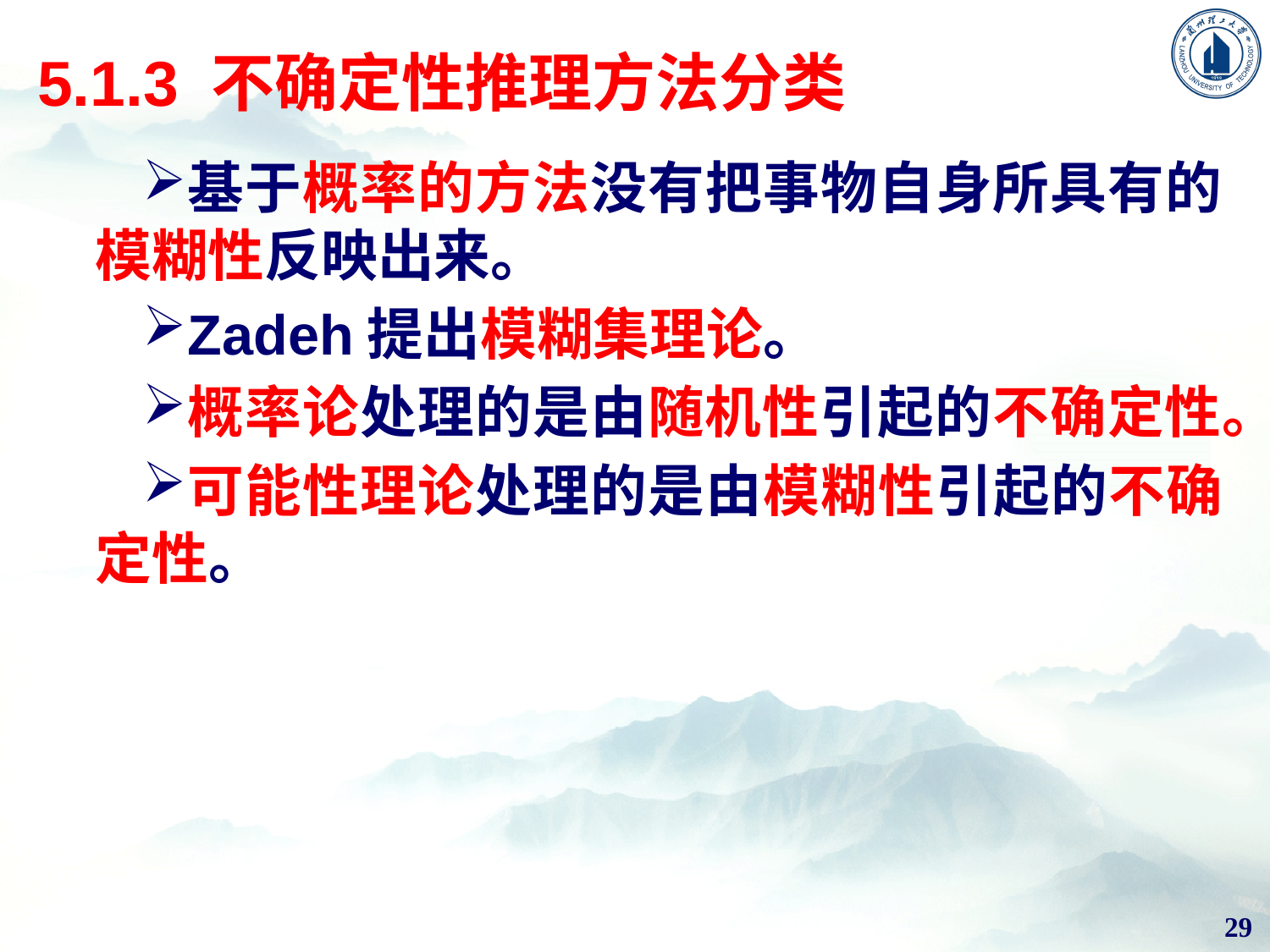

# 5.1.3 不确定性推理方法分类
基于概率的方法没有把事物自身所具有的模糊性反映出来。
Zadeh提出模糊集理论。
概率论处理的是由随机性引起的不确定性。
可能性理论处理的是由模糊性引起的不确定性。
29